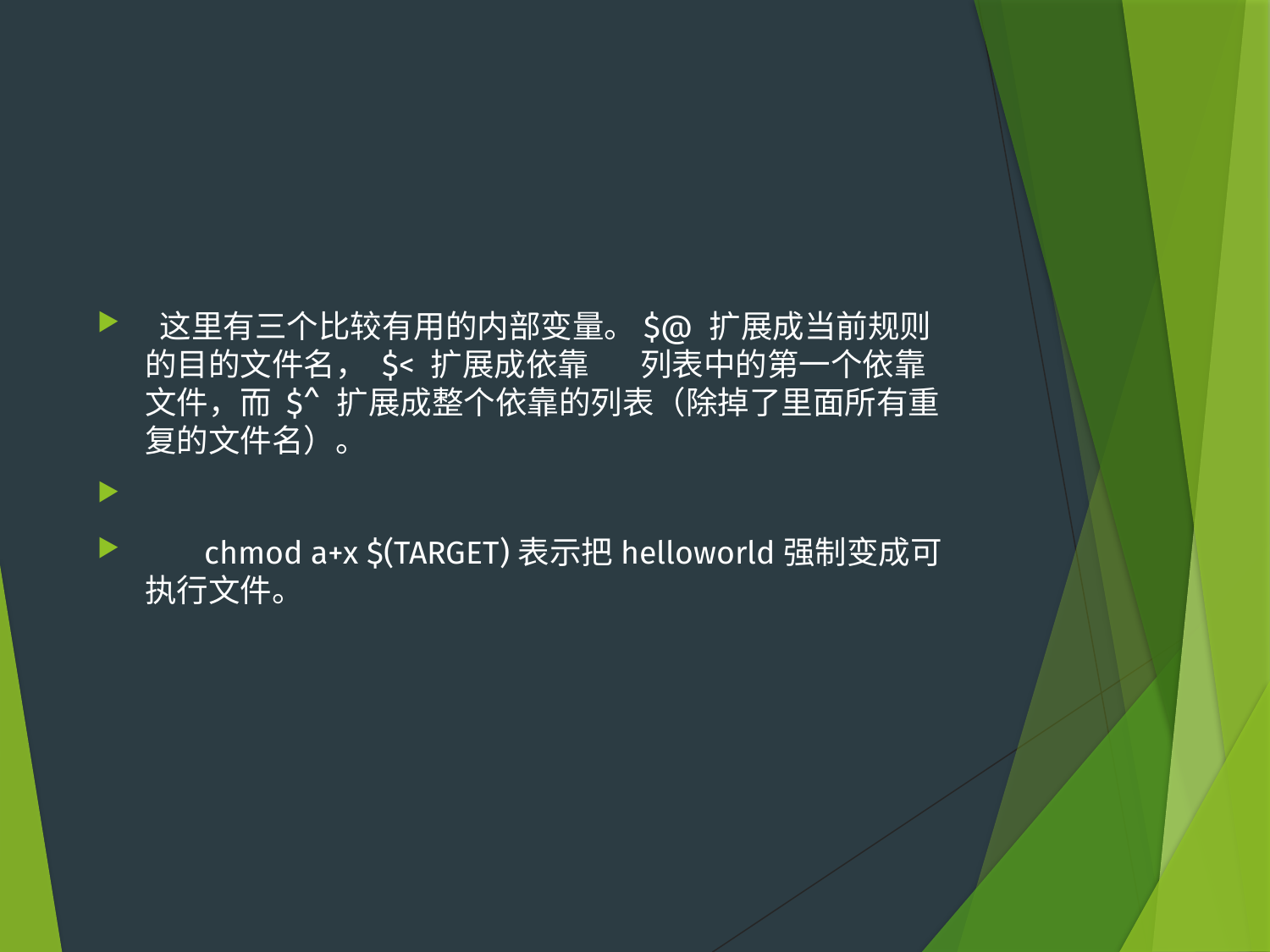

#
 这里有三个比较有用的内部变量。$@ 扩展成当前规则的目的文件名， $< 扩展成依靠       列表中的第一个依靠文件，而 $^ 扩展成整个依靠的列表（除掉了里面所有重 复的文件名）。

       chmod a+x $(TARGET)表示把helloworld强制变成可执行文件。